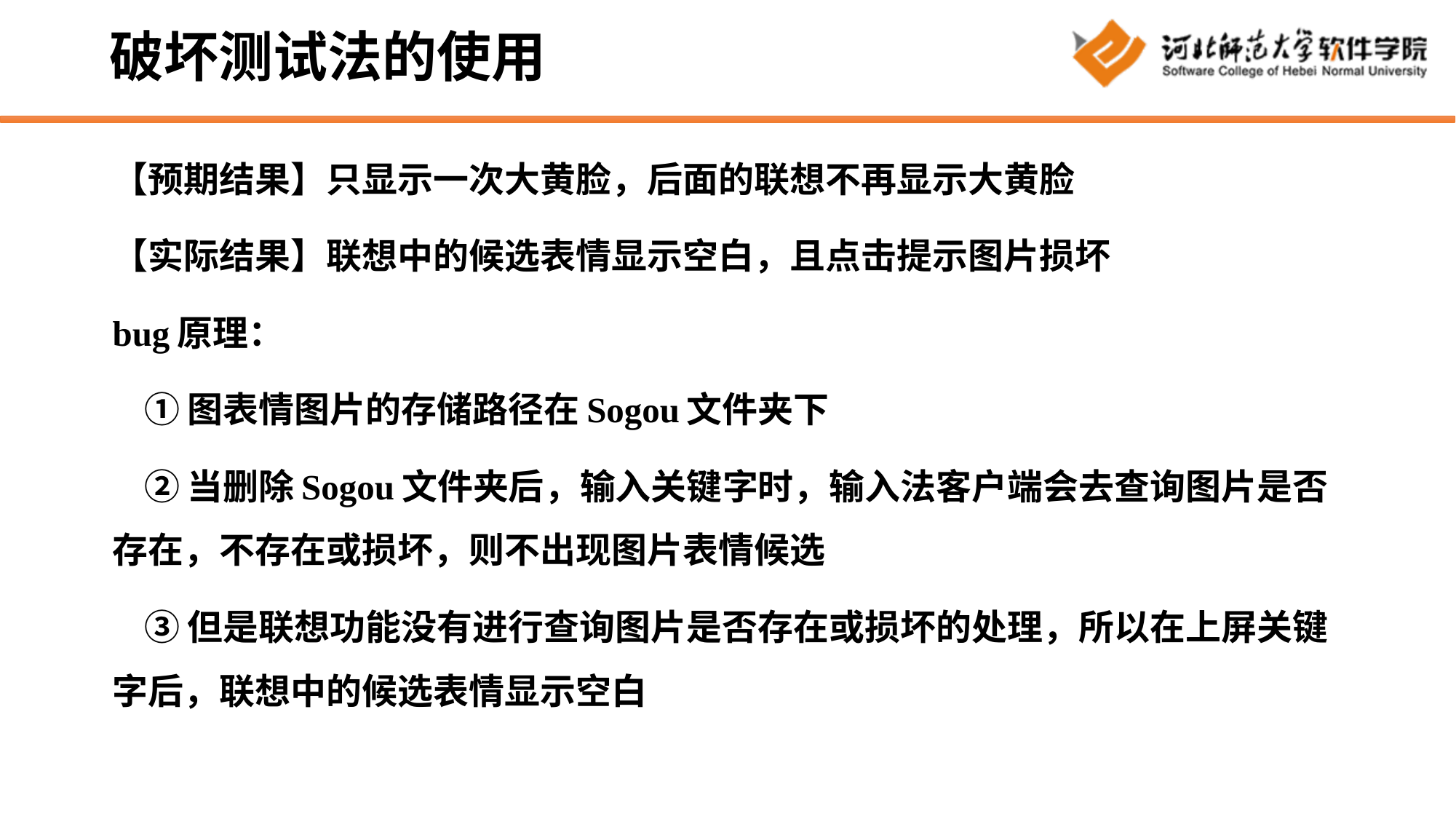

# 破坏测试法的使用
【预期结果】只显示一次大黄脸，后面的联想不再显示大黄脸
【实际结果】联想中的候选表情显示空白，且点击提示图片损坏
bug原理：
    ①图表情图片的存储路径在Sogou文件夹下
    ②当删除Sogou文件夹后，输入关键字时，输入法客户端会去查询图片是否存在，不存在或损坏，则不出现图片表情候选
    ③但是联想功能没有进行查询图片是否存在或损坏的处理，所以在上屏关键字后，联想中的候选表情显示空白